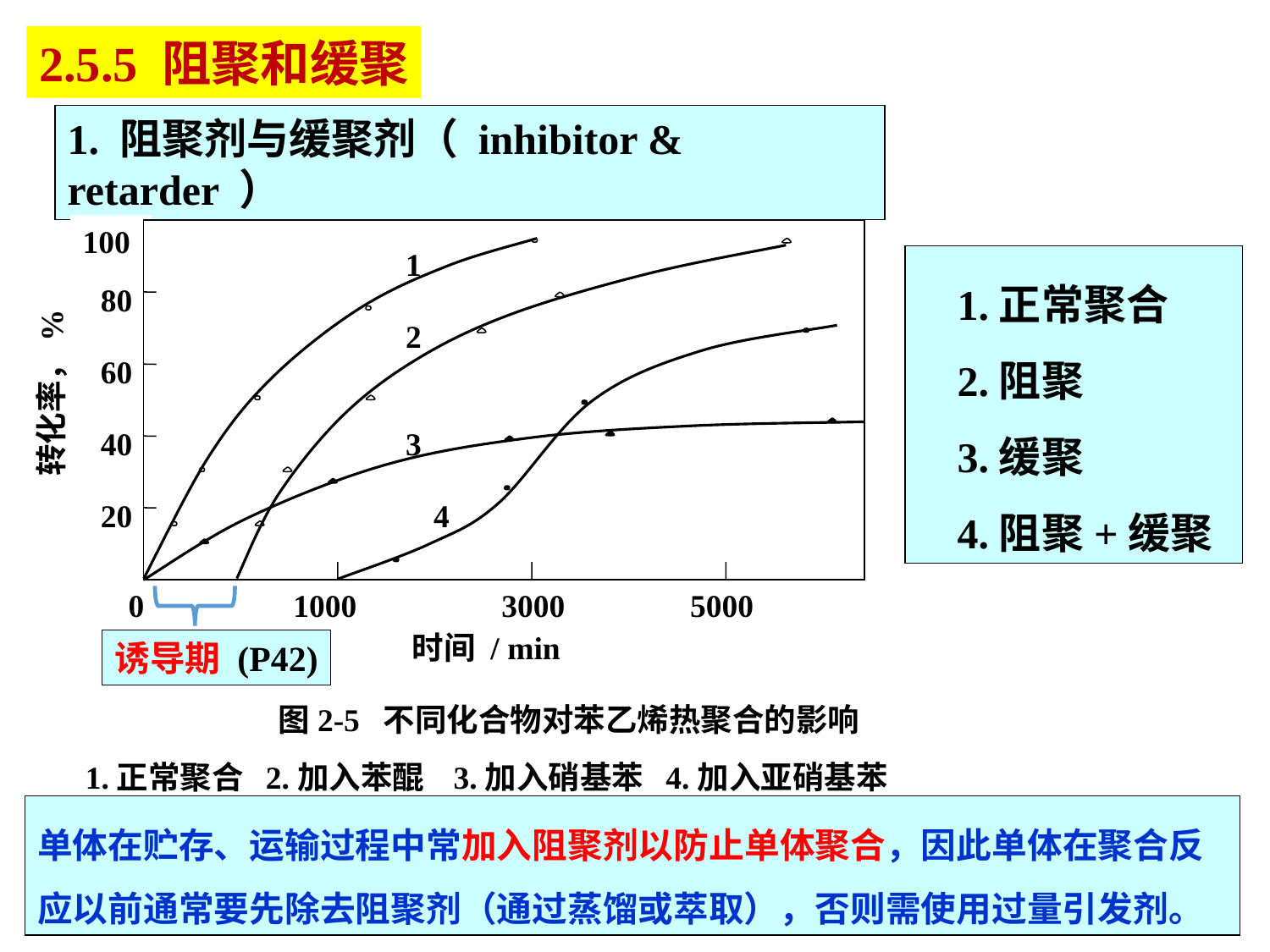

2.5.5 阻聚和缓聚
1. 阻聚剂与缓聚剂（ inhibitor & retarder ）

100

1

80

2

60

40
3

20
4

0
1000
3000
5000
时间 / min
转化率，%
1.正常聚合
2.阻聚
3.缓聚
4.阻聚+缓聚

诱导期 (P42)
图2-5  不同化合物对苯乙烯热聚合的影响
1.正常聚合  2.加入苯醌   3.加入硝基苯  4.加入亚硝基苯
单体在贮存、运输过程中常加入阻聚剂以防止单体聚合，因此单体在聚合反应以前通常要先除去阻聚剂（通过蒸馏或萃取），否则需使用过量引发剂。